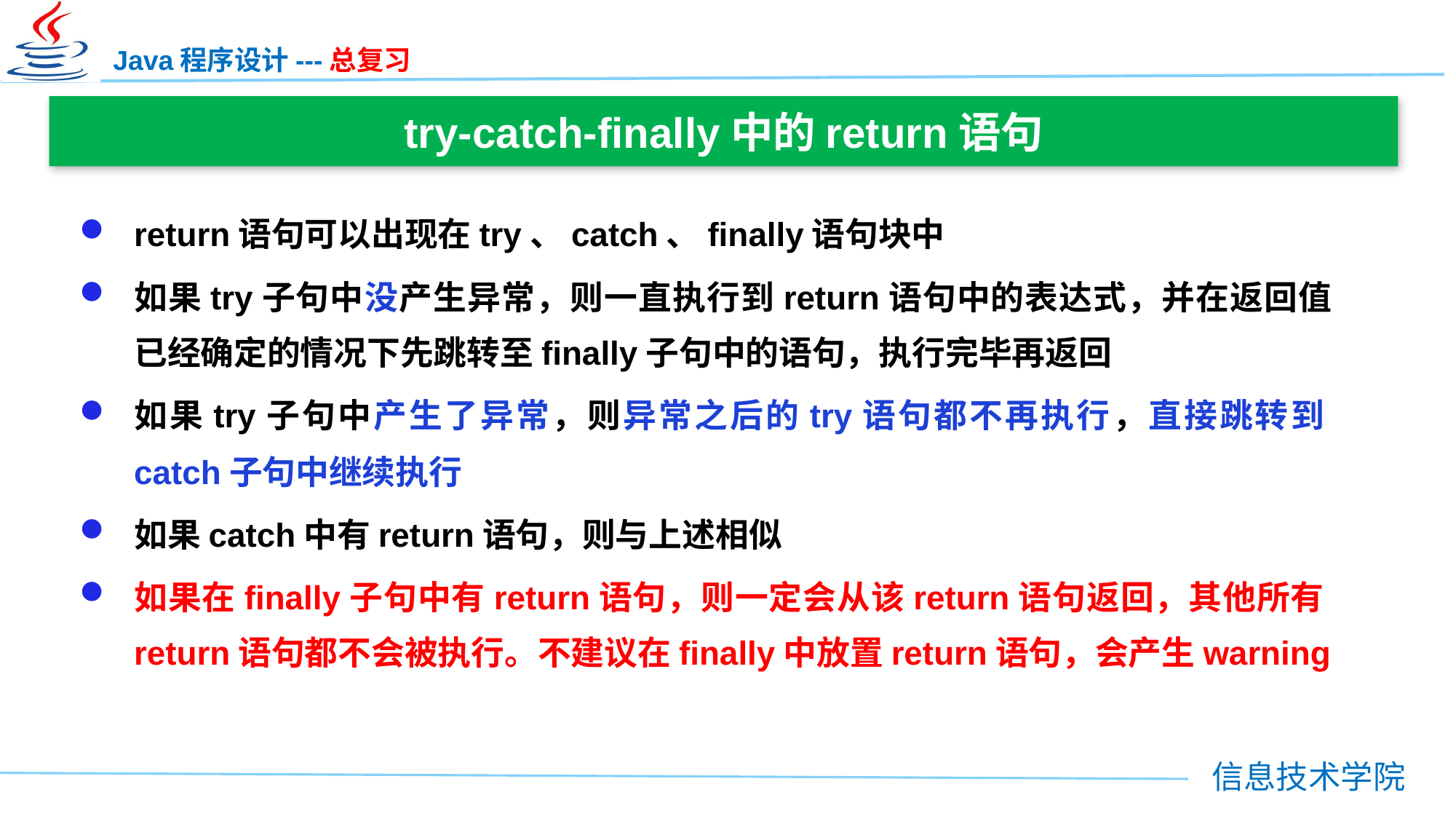

try-catch-finally中的return语句
return语句可以出现在try、catch、finally语句块中
如果try子句中没产生异常，则一直执行到return语句中的表达式，并在返回值已经确定的情况下先跳转至finally子句中的语句，执行完毕再返回
如果try子句中产生了异常，则异常之后的try语句都不再执行，直接跳转到catch子句中继续执行
如果catch中有return语句，则与上述相似
如果在finally子句中有return语句，则一定会从该return语句返回，其他所有return语句都不会被执行。不建议在finally中放置return语句，会产生warning